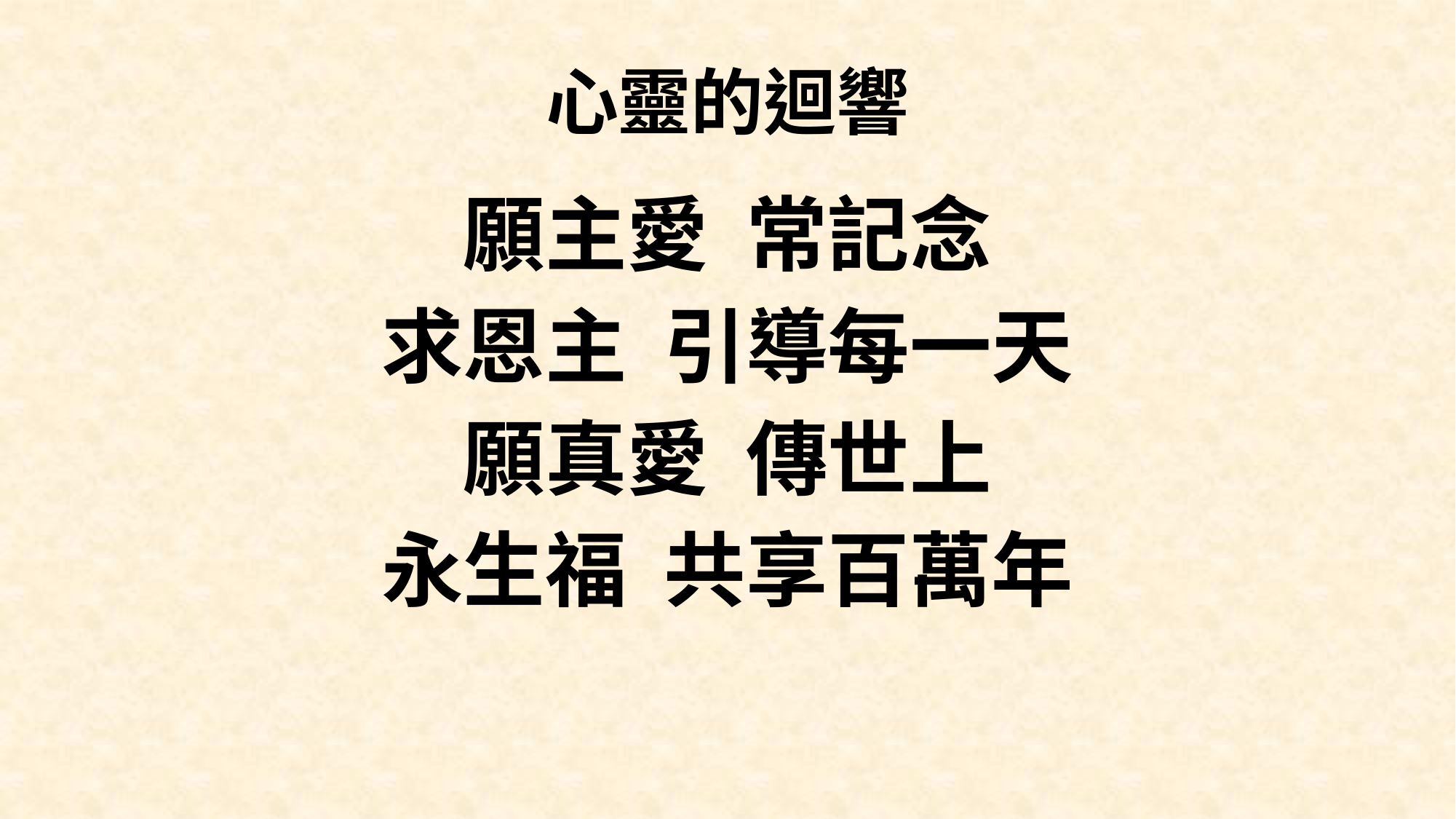

# 心靈的迴響
願主愛  常記念
求恩主  引導每一天
願真愛  傳世上
永生福  共享百萬年